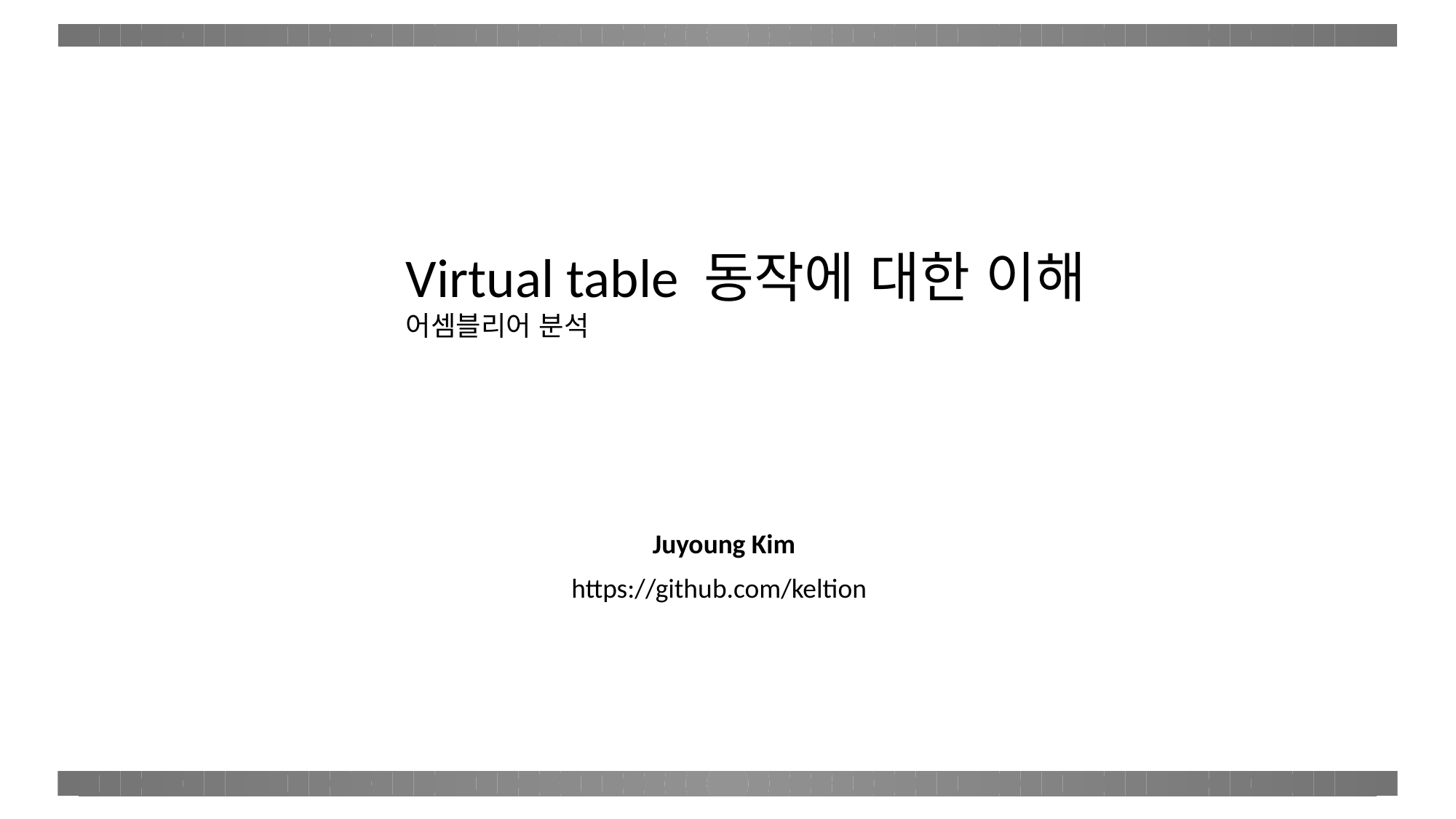

Virtual table 동작에 대한 이해
어셈블리어 분석
Juyoung Kim
https://github.com/keltion